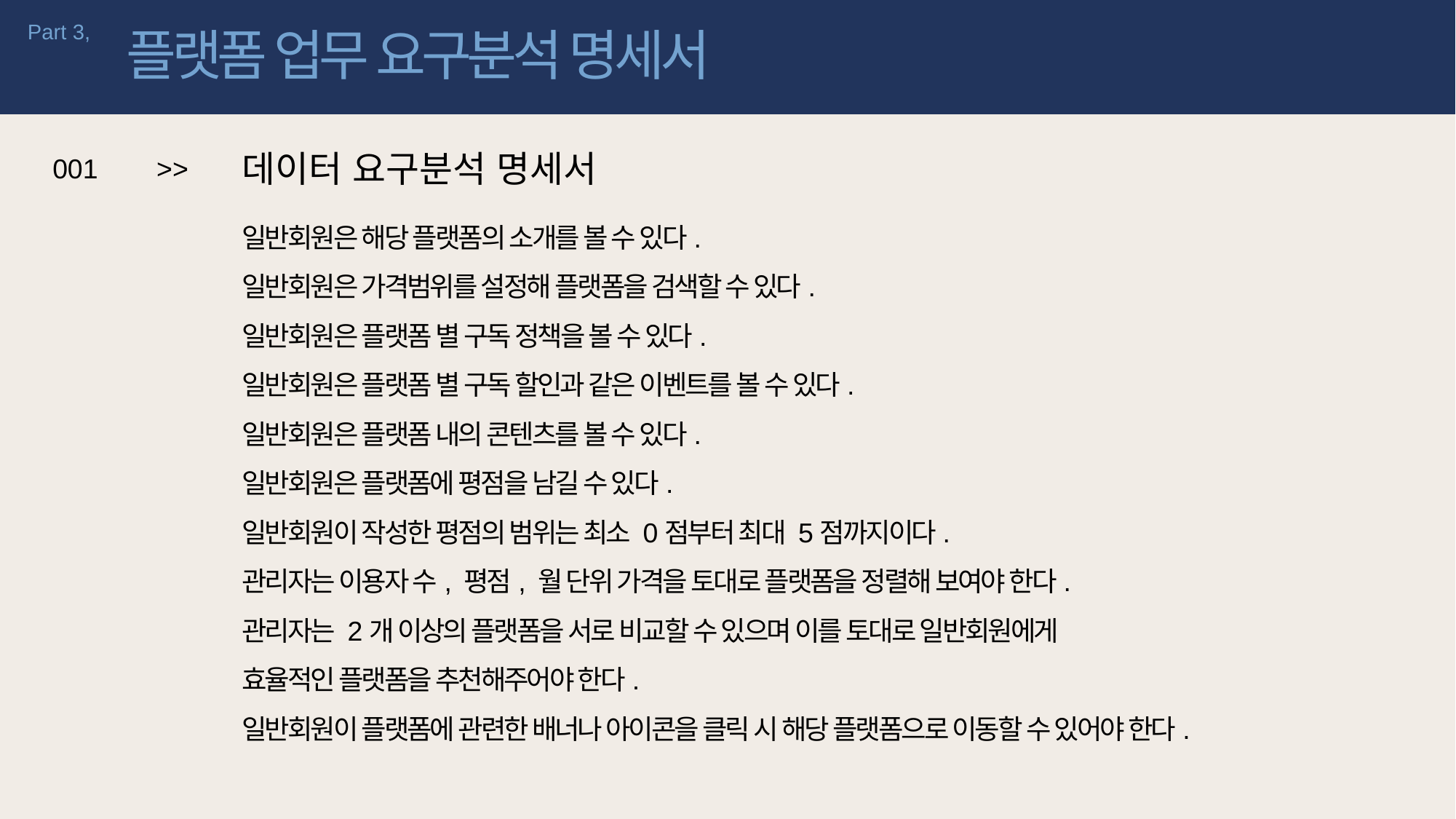

Part 3,
플랫폼 업무 요구분석 명세서
데이터 요구분석 명세서
001
>>
일반회원은 해당 플랫폼의 소개를 볼 수 있다.
일반회원은 가격범위를 설정해 플랫폼을 검색할 수 있다.
일반회원은 플랫폼 별 구독 정책을 볼 수 있다.
일반회원은 플랫폼 별 구독 할인과 같은 이벤트를 볼 수 있다.
일반회원은 플랫폼 내의 콘텐츠를 볼 수 있다.
일반회원은 플랫폼에 평점을 남길 수 있다.
일반회원이 작성한 평점의 범위는 최소 0점부터 최대 5점까지이다.
관리자는 이용자 수, 평점, 월 단위 가격을 토대로 플랫폼을 정렬해 보여야 한다.
관리자는 2개 이상의 플랫폼을 서로 비교할 수 있으며 이를 토대로 일반회원에게
효율적인 플랫폼을 추천해주어야 한다.
일반회원이 플랫폼에 관련한 배너나 아이콘을 클릭 시 해당 플랫폼으로 이동할 수 있어야 한다.